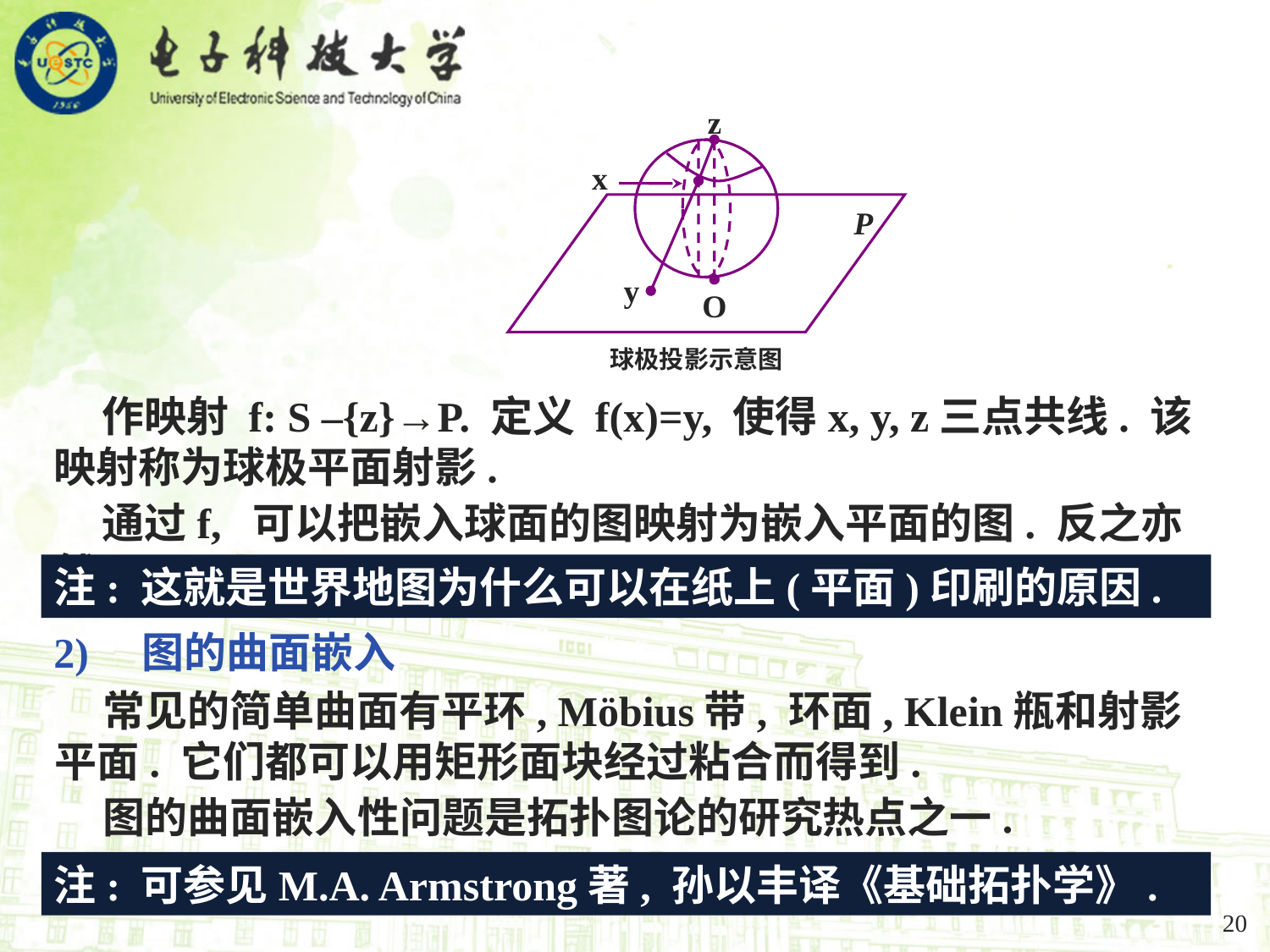

z

x

P
y

O
球极投影示意图
    作映射 f: S –{z}→P. 定义 f(x)=y, 使得x, y, z三点共线. 该映射称为球极平面射影.
    通过f,  可以把嵌入球面的图映射为嵌入平面的图. 反之亦然.
注: 这就是世界地图为什么可以在纸上(平面)印刷的原因.
2)    图的曲面嵌入
    常见的简单曲面有平环, Mӧbius带, 环面, Klein瓶和射影平面. 它们都可以用矩形面块经过粘合而得到.
    图的曲面嵌入性问题是拓扑图论的研究热点之一.
注: 可参见M.A. Armstrong著, 孙以丰译《基础拓扑学》.
20